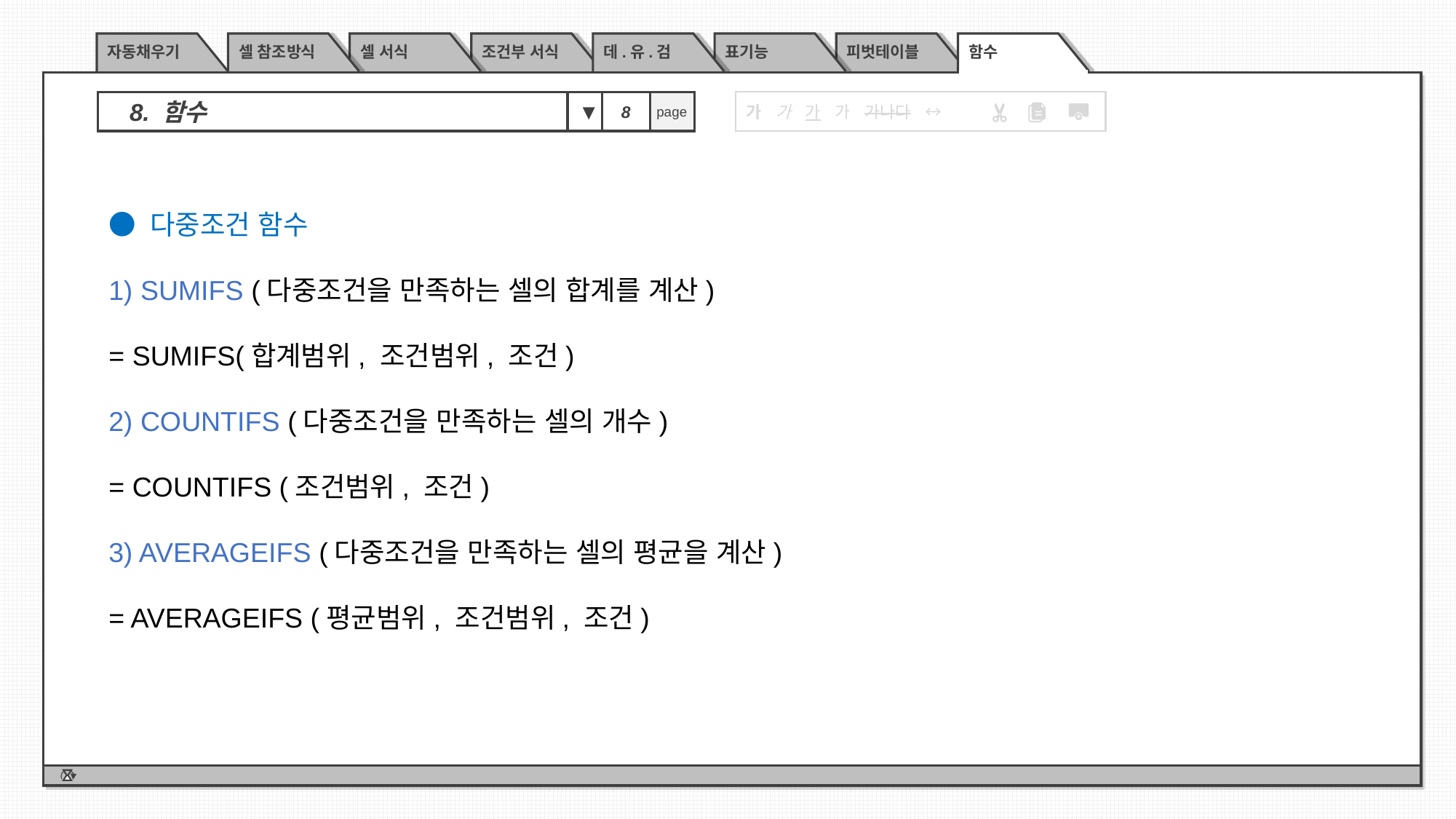

자동채우기
셀 참조방식
셀 서식
조건부 서식
데.유.검

표기능
피벗테이블
함수

8. 함수
▼
page
가   가   가   가   가나다   ↔

8
● 다중조건 함수

1) SUMIFS (다중조건을 만족하는 셀의 합계를 계산)

= SUMIFS(합계범위, 조건범위, 조건)

2) COUNTIFS (다중조건을 만족하는 셀의 개수)

= COUNTIFS (조건범위, 조건)

3) AVERAGEIFS (다중조건을 만족하는 셀의 평균을 계산)

= AVERAGEIFS (평균범위, 조건범위, 조건)